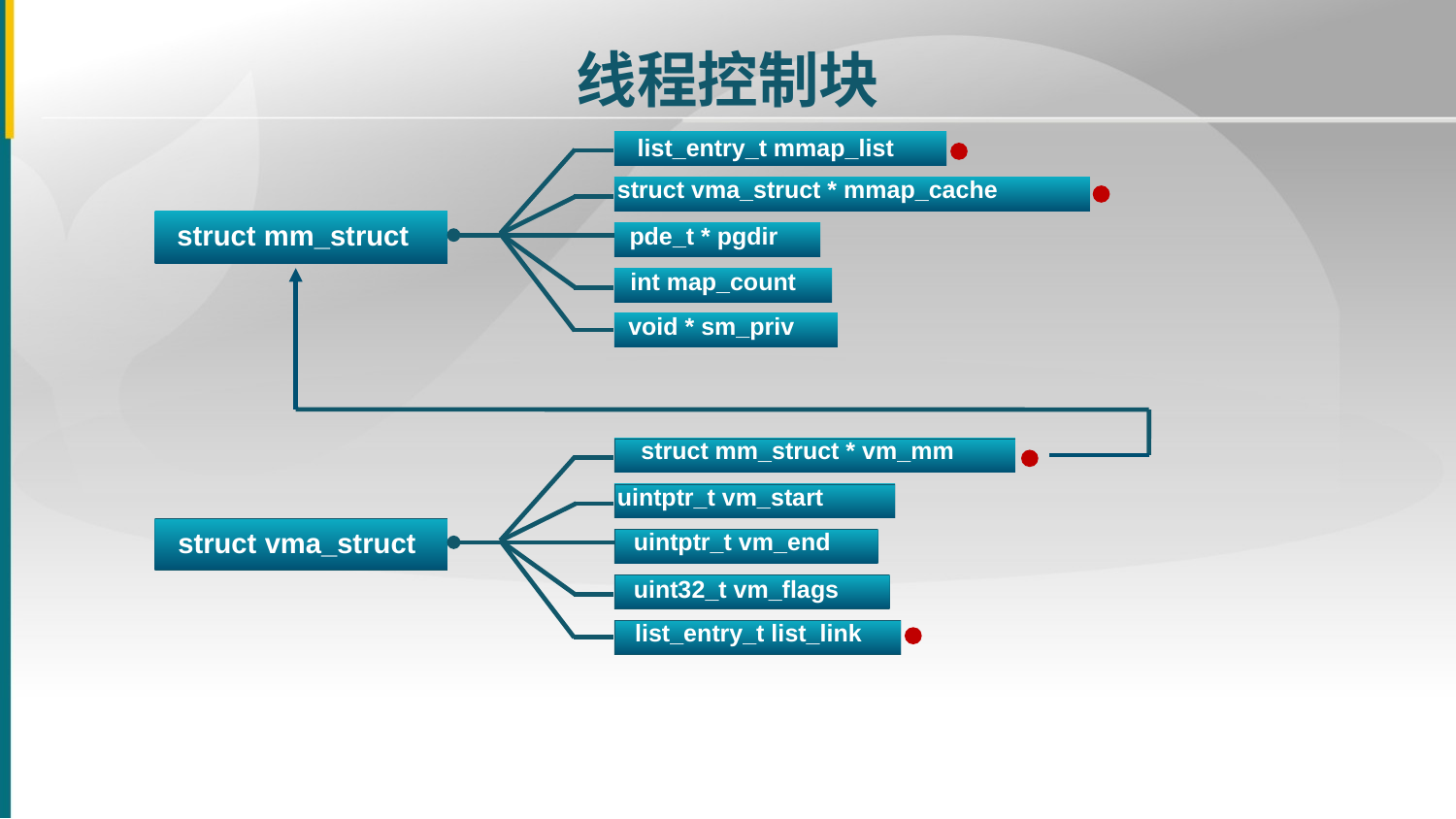

线程控制块
list_entry_t mmap_list

struct vma_struct * mmap_cache

struct mm_struct

pde_t * pgdir

int map_count

void * sm_priv

struct mm_struct * vm_mm

uintptr_t vm_start

struct vma_struct

uintptr_t vm_end

uint32_t vm_flags

list_entry_t list_link